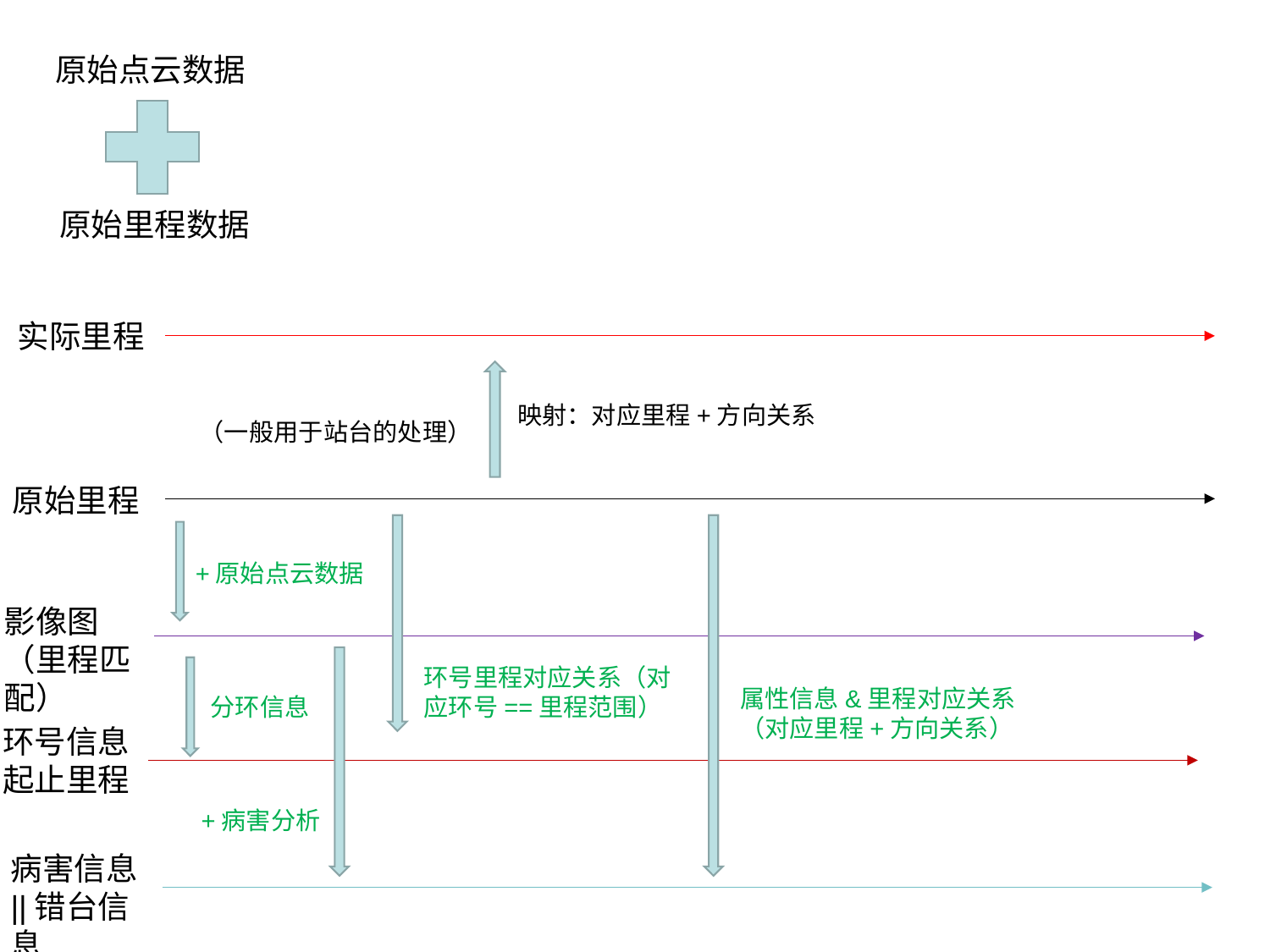

原始点云数据

原始里程数据
实际里程

映射：对应里程+方向关系
（一般用于站台的处理）
原始里程

+原始点云数据
影像图
（里程匹配）

环号里程对应关系（对应环号==里程范围）

属性信息&里程对应关系
（对应里程+方向关系）
分环信息
环号信息
起止里程
+病害分析
病害信息
||错台信息